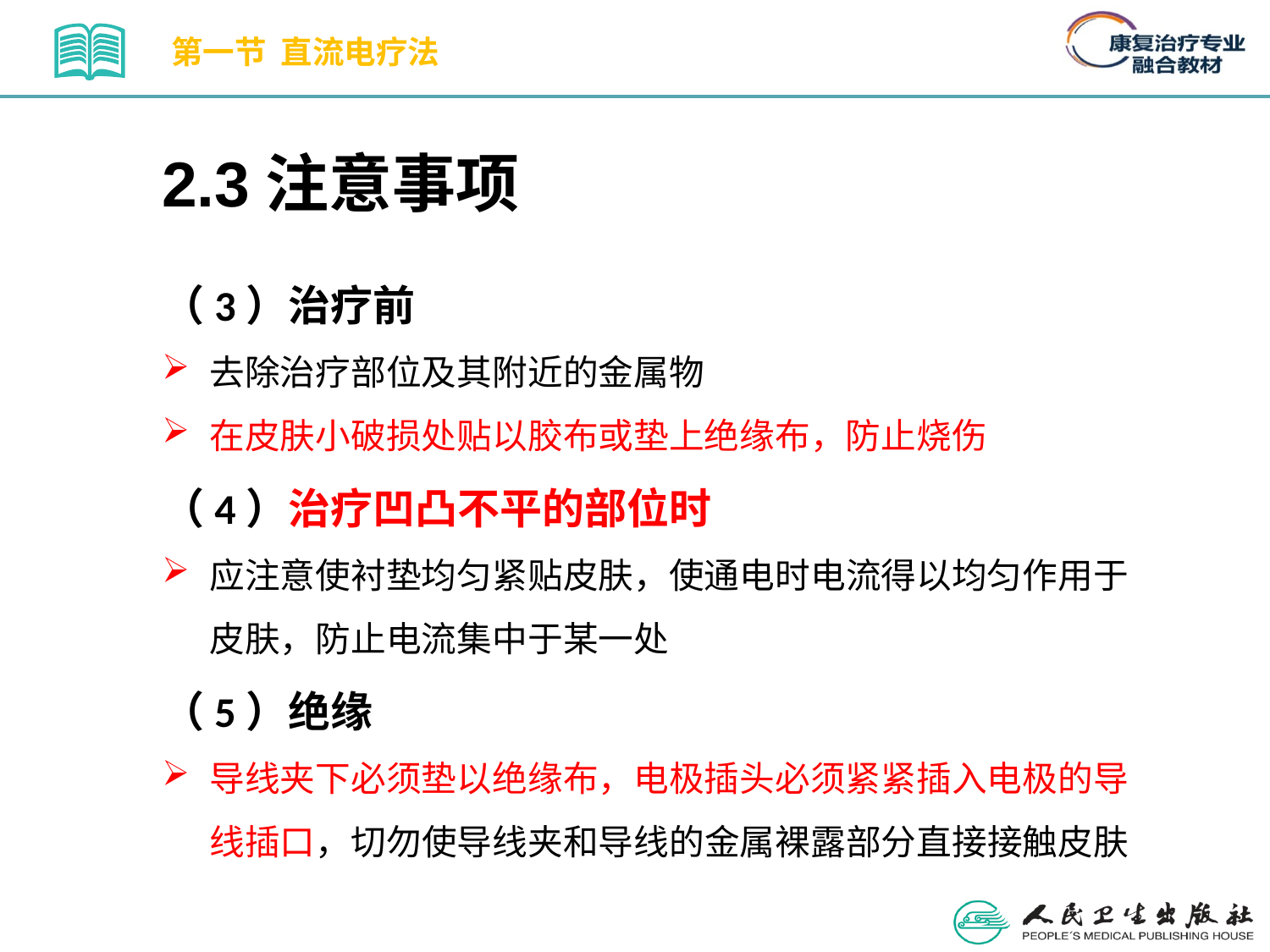

第一节  直流电疗法
2.3注意事项
（3）治疗前
去除治疗部位及其附近的金属物
在皮肤小破损处贴以胶布或垫上绝缘布，防止烧伤
（4）治疗凹凸不平的部位时
应注意使衬垫均匀紧贴皮肤，使通电时电流得以均匀作用于皮肤，防止电流集中于某一处
（5）绝缘
导线夹下必须垫以绝缘布，电极插头必须紧紧插入电极的导线插口，切勿使导线夹和导线的金属裸露部分直接接触皮肤